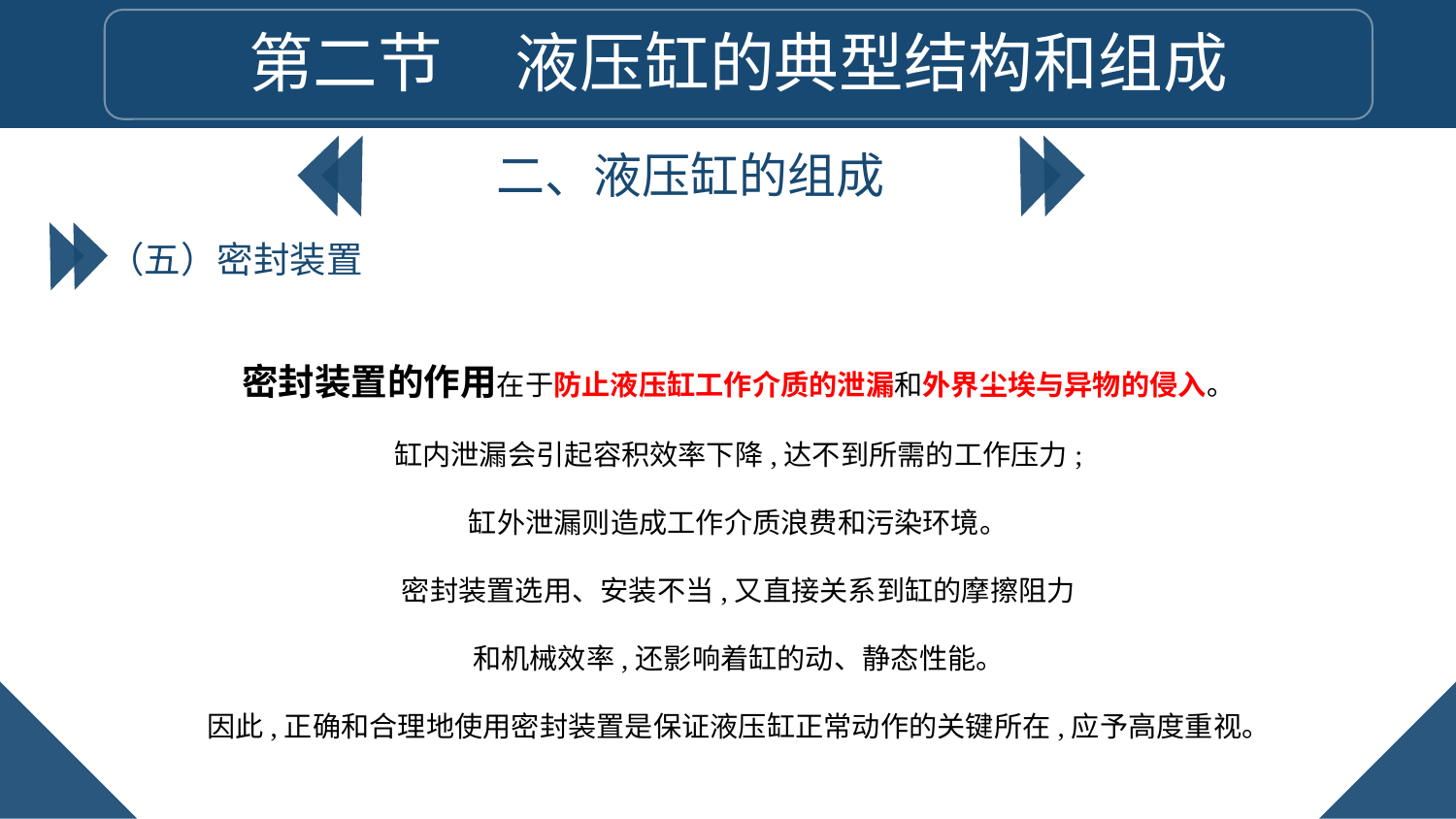

第二节     液压缸的典型结构和组成
二、液压缸的组成

（五）密封装置

密封装置的作用在于防止液压缸工作介质的泄漏和外界尘埃与异物的侵入。
缸内泄漏会引起容积效率下降,达不到所需的工作压力;
缸外泄漏则造成工作介质浪费和污染环境。
密封装置选用、安装不当,又直接关系到缸的摩擦阻力
和机械效率,还影响着缸的动、静态性能。
因此,正确和合理地使用密封装置是保证液压缸正常动作的关键所在,应予高度重视。